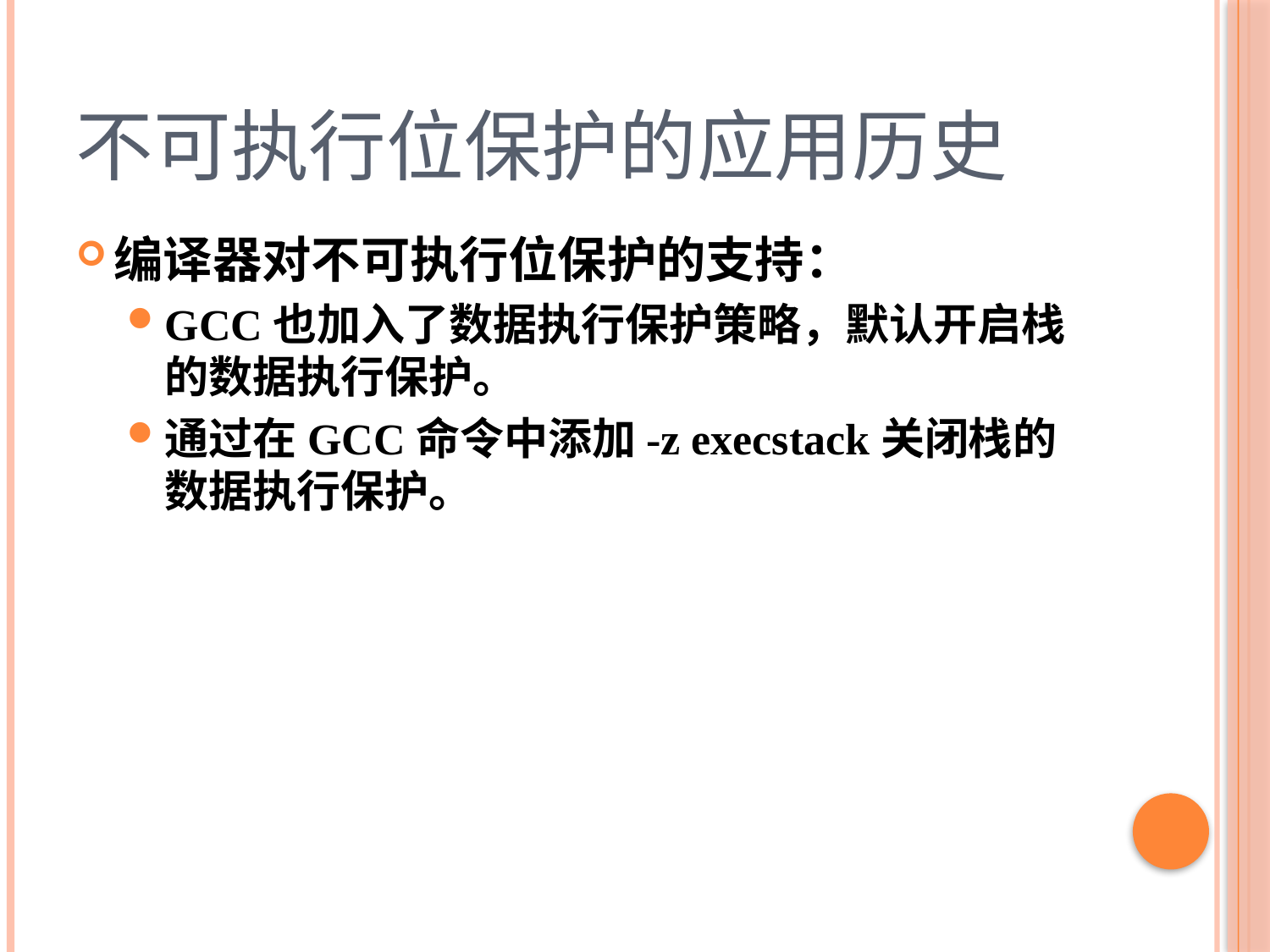

# 不可执行位保护的应用历史
编译器对不可执行位保护的支持：
GCC也加入了数据执行保护策略，默认开启栈的数据执行保护。
通过在GCC命令中添加-z execstack关闭栈的数据执行保护。